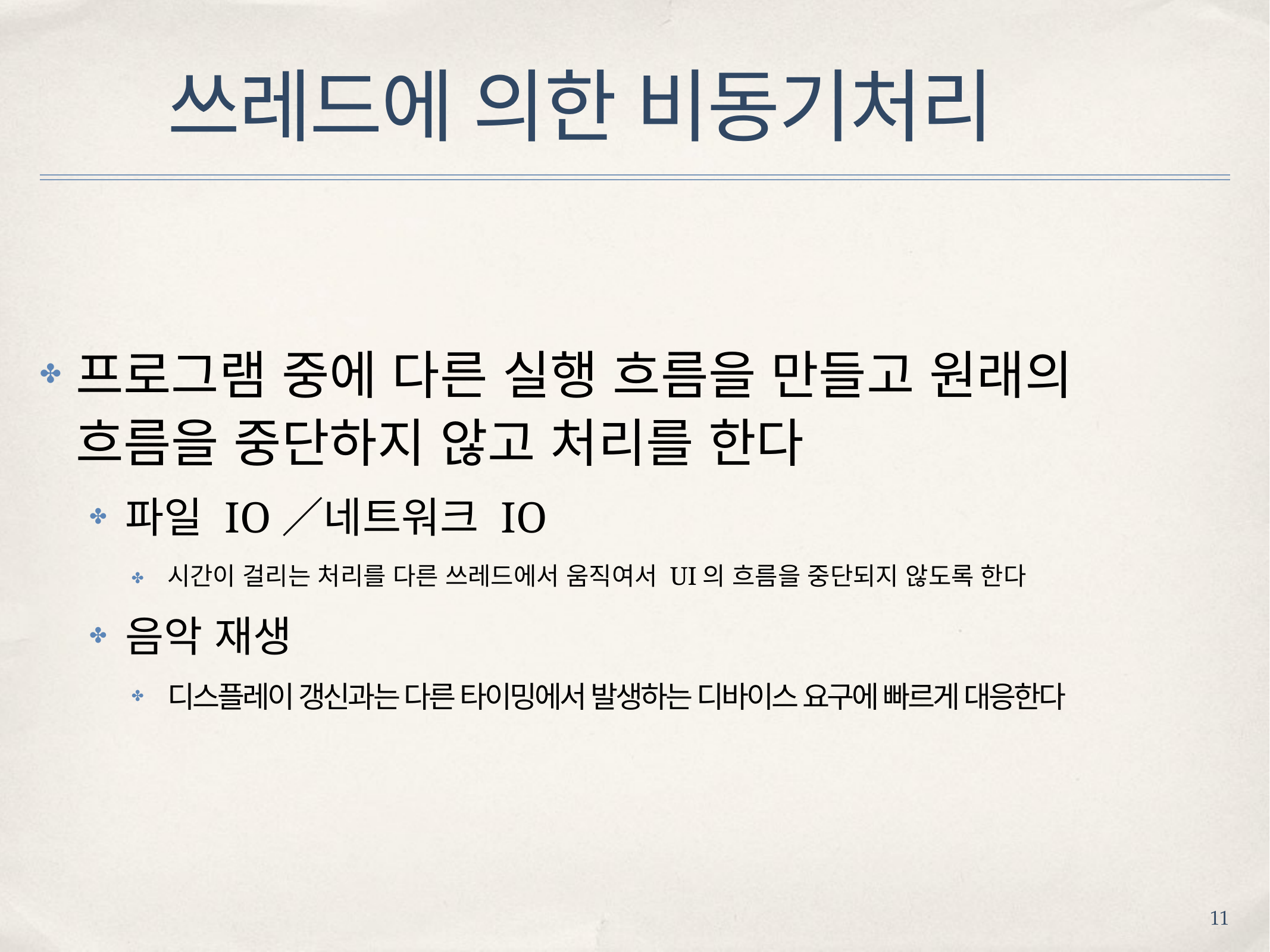

# 쓰레드에 의한 비동기처리
프로그램 중에 다른 실행 흐름을 만들고 원래의 흐름을 중단하지 않고 처리를 한다
✤
파일 IO／네트워크 IO
✤
시간이 걸리는 처리를 다른 쓰레드에서 움직여서 UI의 흐름을 중단되지 않도록 한다
✤
음악 재생
✤
디스플레이 갱신과는 다른 타이밍에서 발생하는 디바이스 요구에 빠르게 대응한다
✤
11